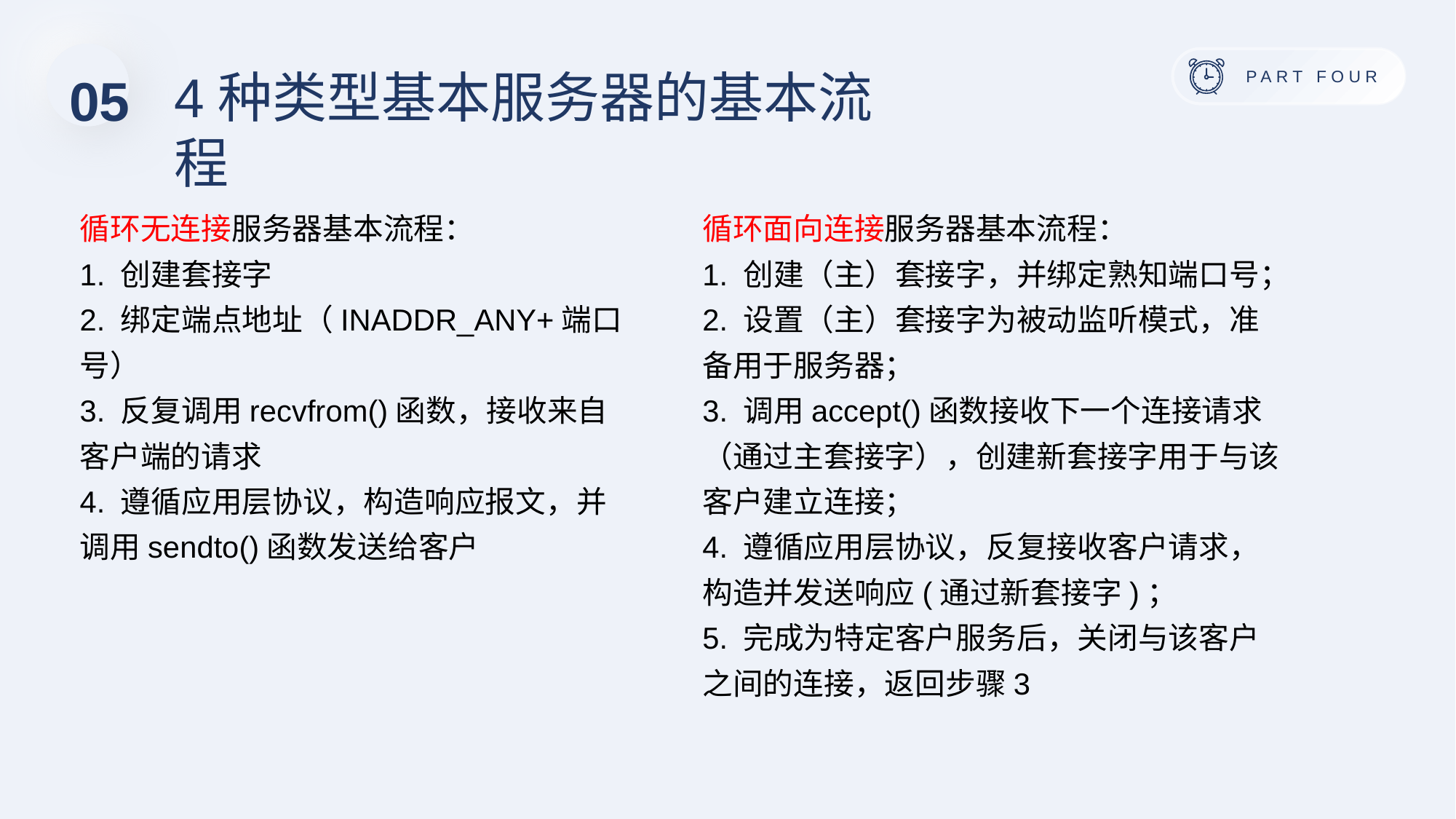

05
4种类型基本服务器的基本流程
循环无连接服务器基本流程：
1. 创建套接字
2. 绑定端点地址（INADDR_ANY+端口号）
3. 反复调用recvfrom()函数，接收来自客户端的请求
4. 遵循应用层协议，构造响应报文，并调用sendto()函数发送给客户
循环面向连接服务器基本流程：
1. 创建（主）套接字，并绑定熟知端口号；
2. 设置（主）套接字为被动监听模式，准备用于服务器；
3. 调用accept()函数接收下一个连接请求（通过主套接字），创建新套接字用于与该客户建立连接；
4. 遵循应用层协议，反复接收客户请求，构造并发送响应(通过新套接字)；
5. 完成为特定客户服务后，关闭与该客户之间的连接，返回步骤3